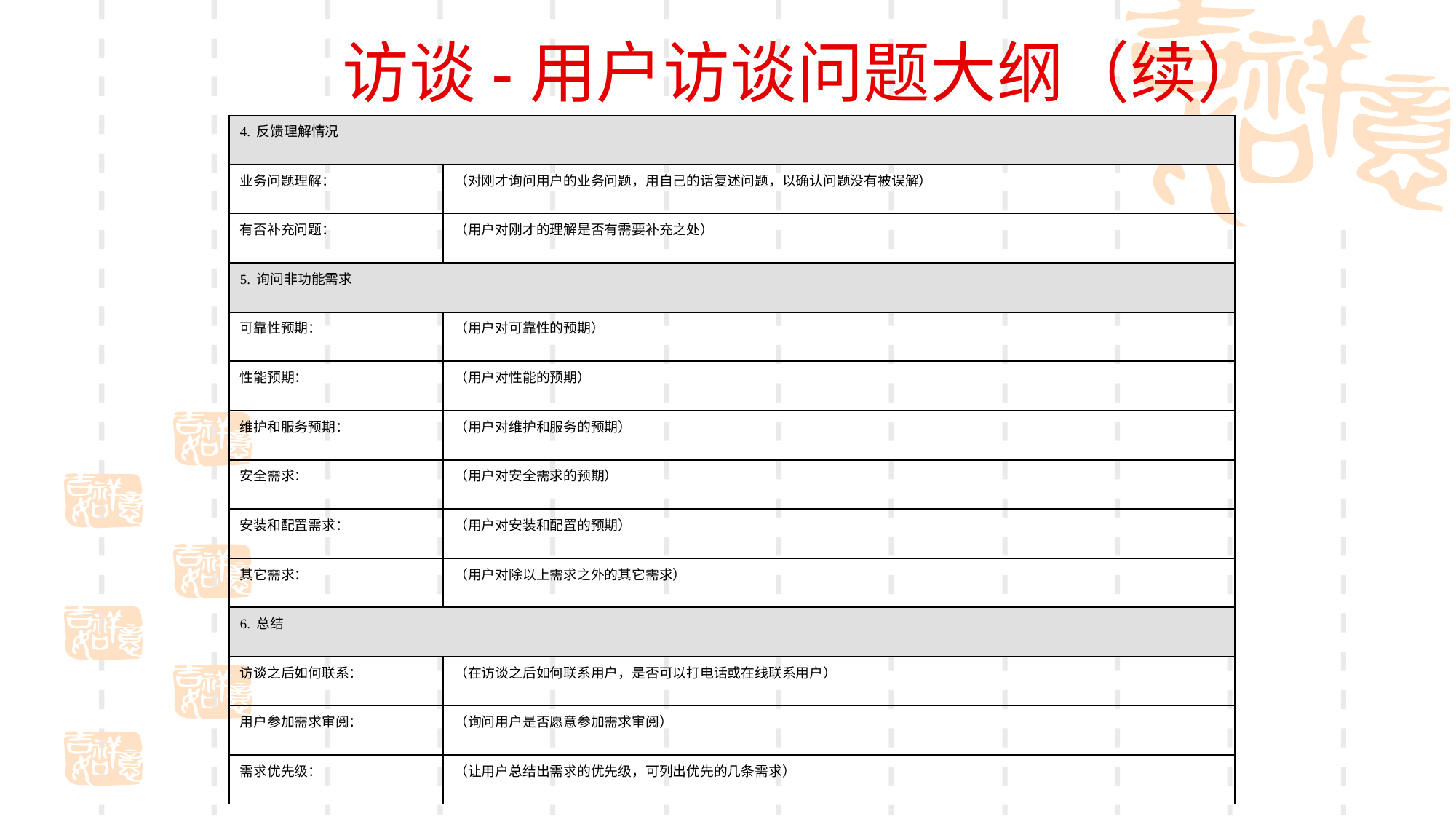

# 访谈-用户访谈问题大纲（续）
| 4. 反馈理解情况 |  |
| --- | --- |
| 业务问题理解： | （对刚才询问用户的业务问题，用自己的话复述问题，以确认问题没有被误解） |
| 有否补充问题： | （用户对刚才的理解是否有需要补充之处） |
| 5. 询问非功能需求 |  |
| 可靠性预期： | （用户对可靠性的预期） |
| 性能预期： | （用户对性能的预期） |
| 维护和服务预期： | （用户对维护和服务的预期） |
| 安全需求： | （用户对安全需求的预期） |
| 安装和配置需求： | （用户对安装和配置的预期） |
| 其它需求： | （用户对除以上需求之外的其它需求） |
| 6. 总结 |  |
| 访谈之后如何联系： | （在访谈之后如何联系用户，是否可以打电话或在线联系用户） |
| 用户参加需求审阅： | （询问用户是否愿意参加需求审阅） |
| 需求优先级： | （让用户总结出需求的优先级，可列出优先的几条需求） |